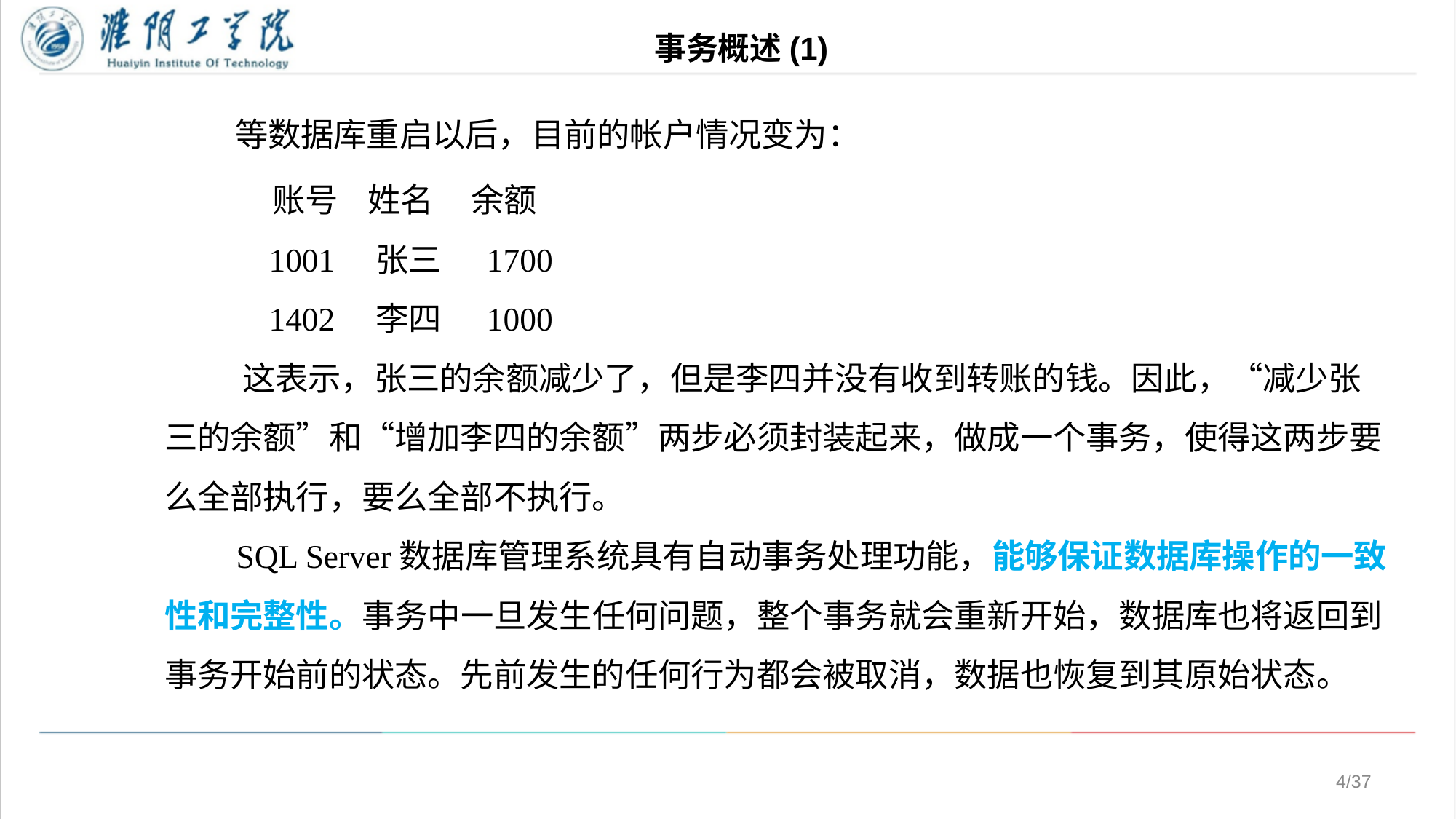

# 事务概述(1)
 等数据库重启以后，目前的帐户情况变为：
      账号    姓名     余额
      1001    张三     1700
      1402    李四     1000
  这表示，张三的余额减少了，但是李四并没有收到转账的钱。因此，“减少张三的余额”和“增加李四的余额”两步必须封装起来，做成一个事务，使得这两步要么全部执行，要么全部不执行。
  SQL Server数据库管理系统具有自动事务处理功能，能够保证数据库操作的一致性和完整性。事务中一旦发生任何问题，整个事务就会重新开始，数据库也将返回到事务开始前的状态。先前发生的任何行为都会被取消，数据也恢复到其原始状态。

4/37